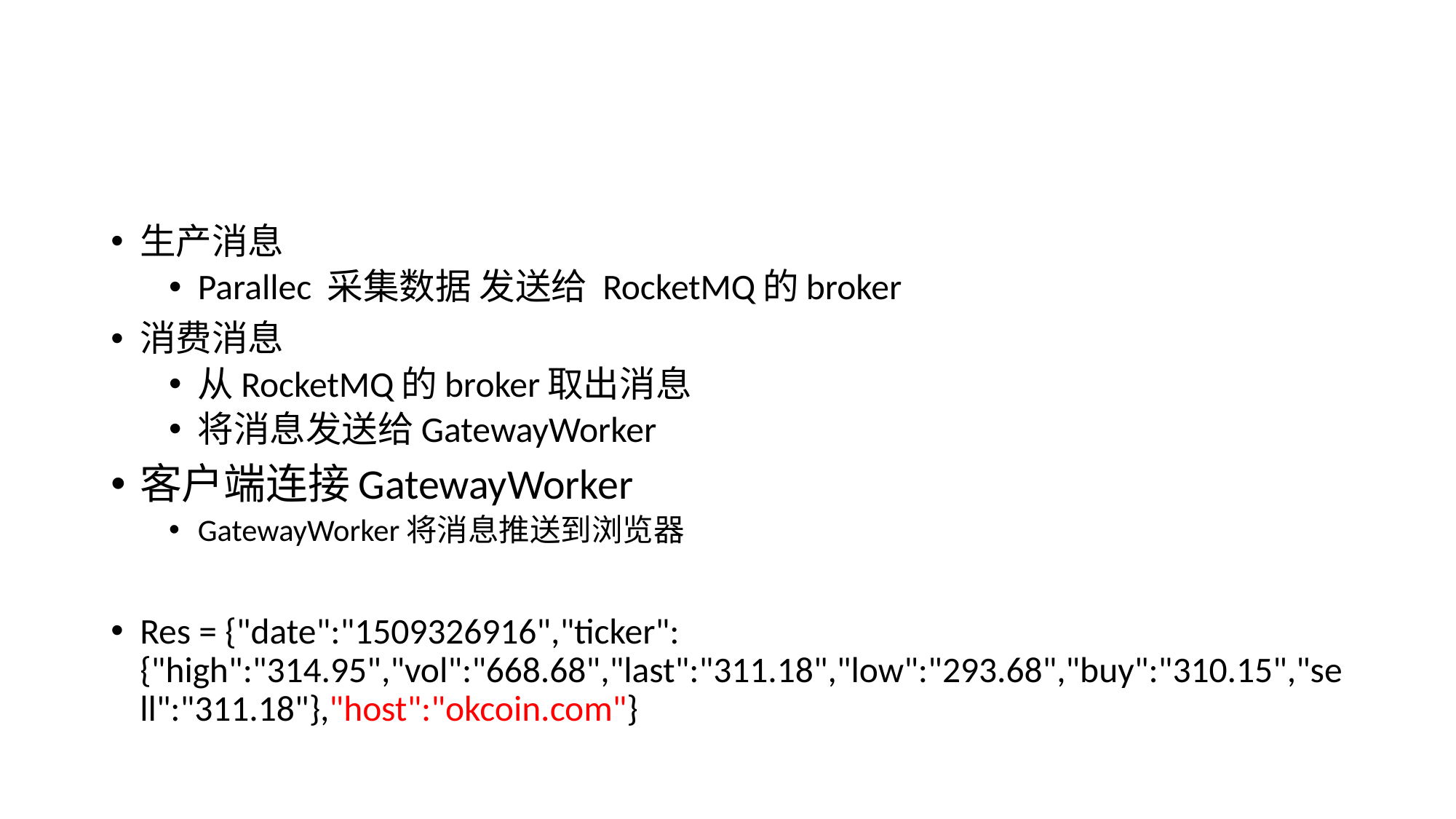

#
生产消息
Parallec 采集数据 发送给 RocketMQ的broker
消费消息
从RocketMQ的broker取出消息
将消息发送给GatewayWorker
客户端连接GatewayWorker
GatewayWorker将消息推送到浏览器

Res = {"date":"1509326916","ticker":{"high":"314.95","vol":"668.68","last":"311.18","low":"293.68","buy":"310.15","sell":"311.18"},"host":"okcoin.com"}